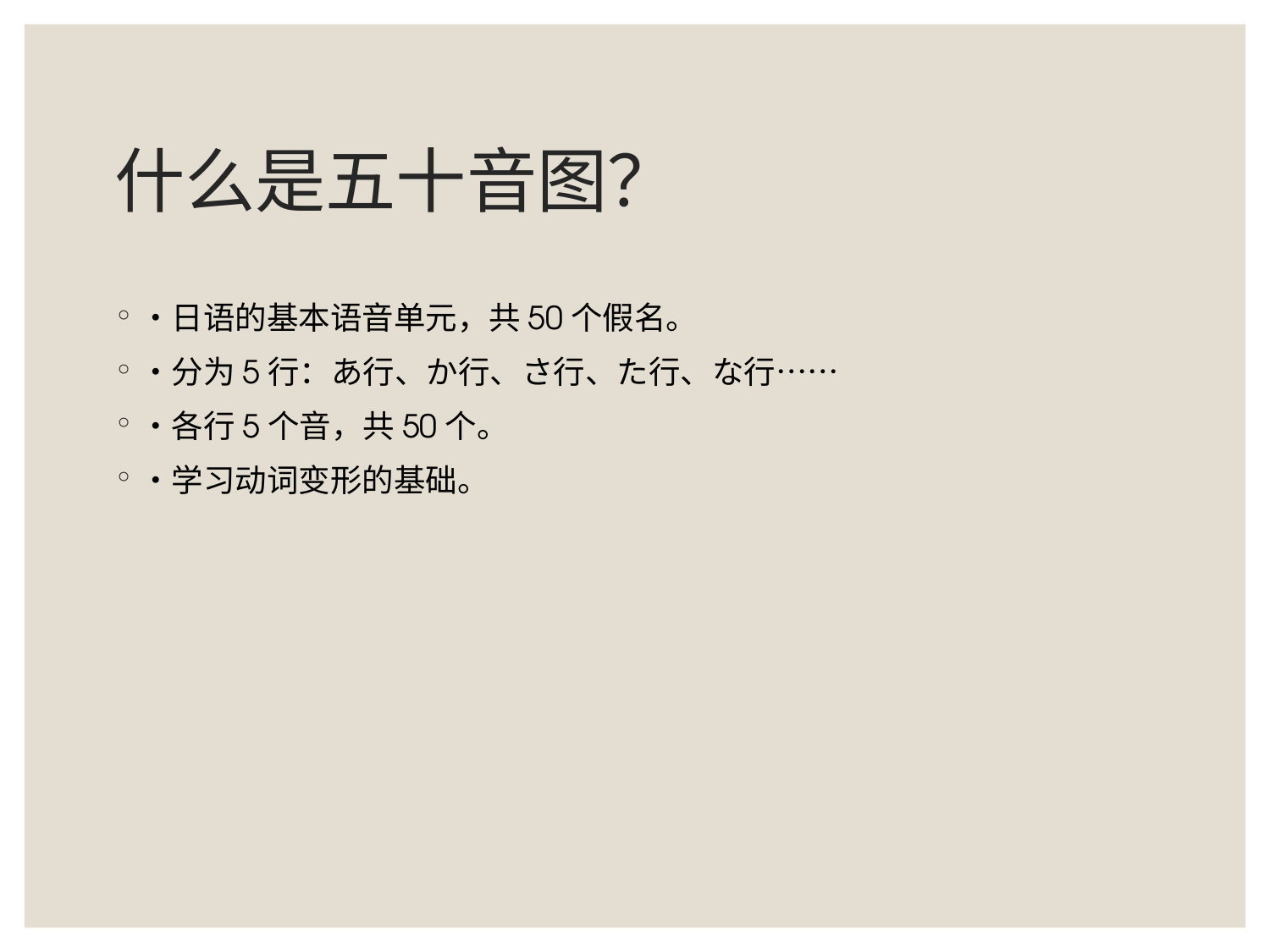

# 什么是五十音图？
・日语的基本语音单元，共50个假名。
・分为5行：あ行、か行、さ行、た行、な行……
・各行5个音，共50个。
・学习动词变形的基础。